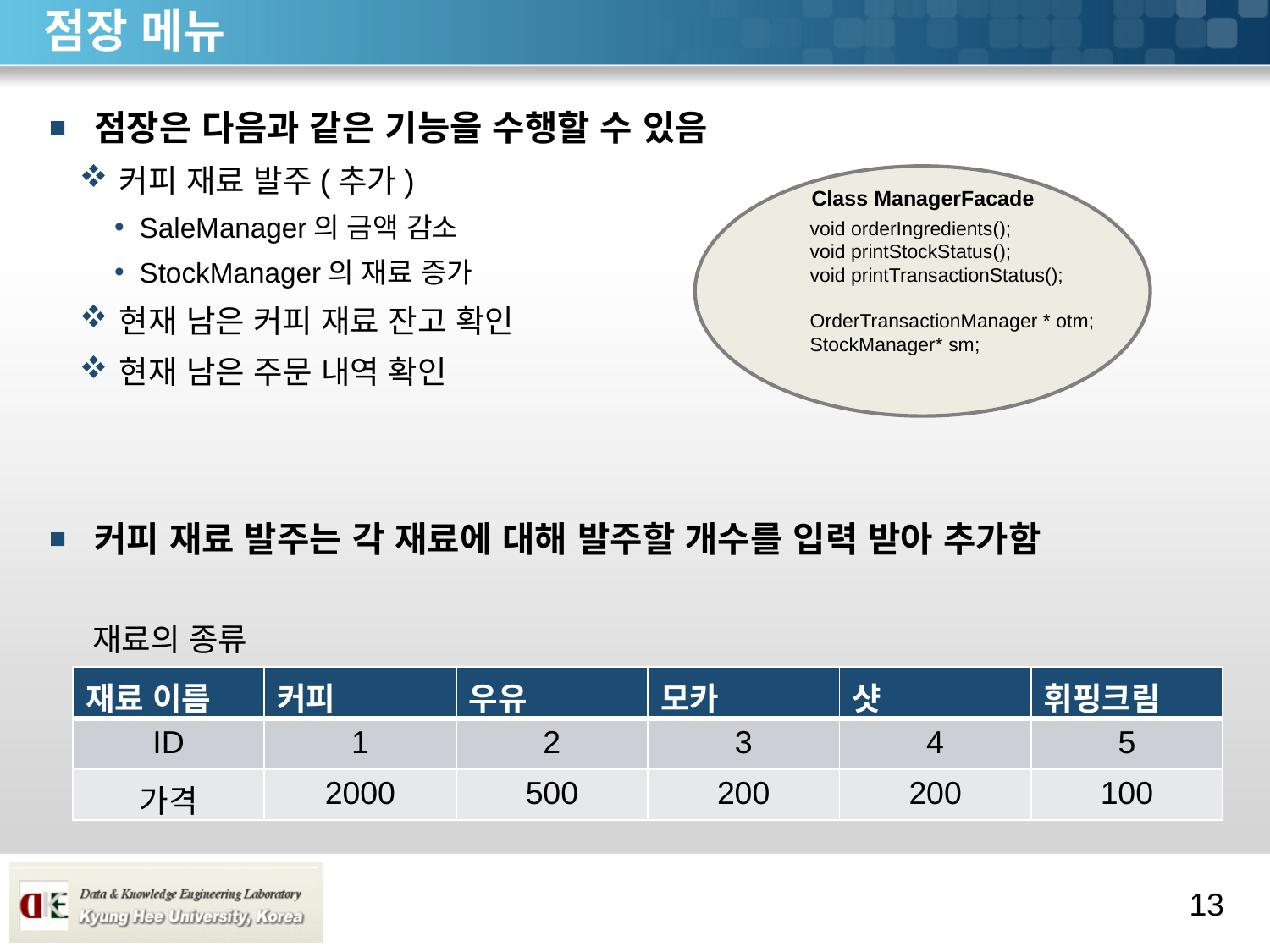

# 점장 메뉴
점장은 다음과 같은 기능을 수행할 수 있음
커피 재료 발주(추가)
SaleManager의 금액 감소
StockManager의 재료 증가
현재 남은 커피 재료 잔고 확인
현재 남은 주문 내역 확인

커피 재료 발주는 각 재료에 대해 발주할 개수를 입력 받아 추가함

Class ManagerFacade
void orderIngredients();
void printStockStatus();
void printTransactionStatus();

OrderTransactionManager * otm;
StockManager* sm;
재료의 종류
| 재료 이름 | 커피 | 우유 | 모카 | 샷 | 휘핑크림 |
| --- | --- | --- | --- | --- | --- |
| ID | 1 | 2 | 3 | 4 | 5 |
| 가격 | 2000 | 500 | 200 | 200 | 100 |